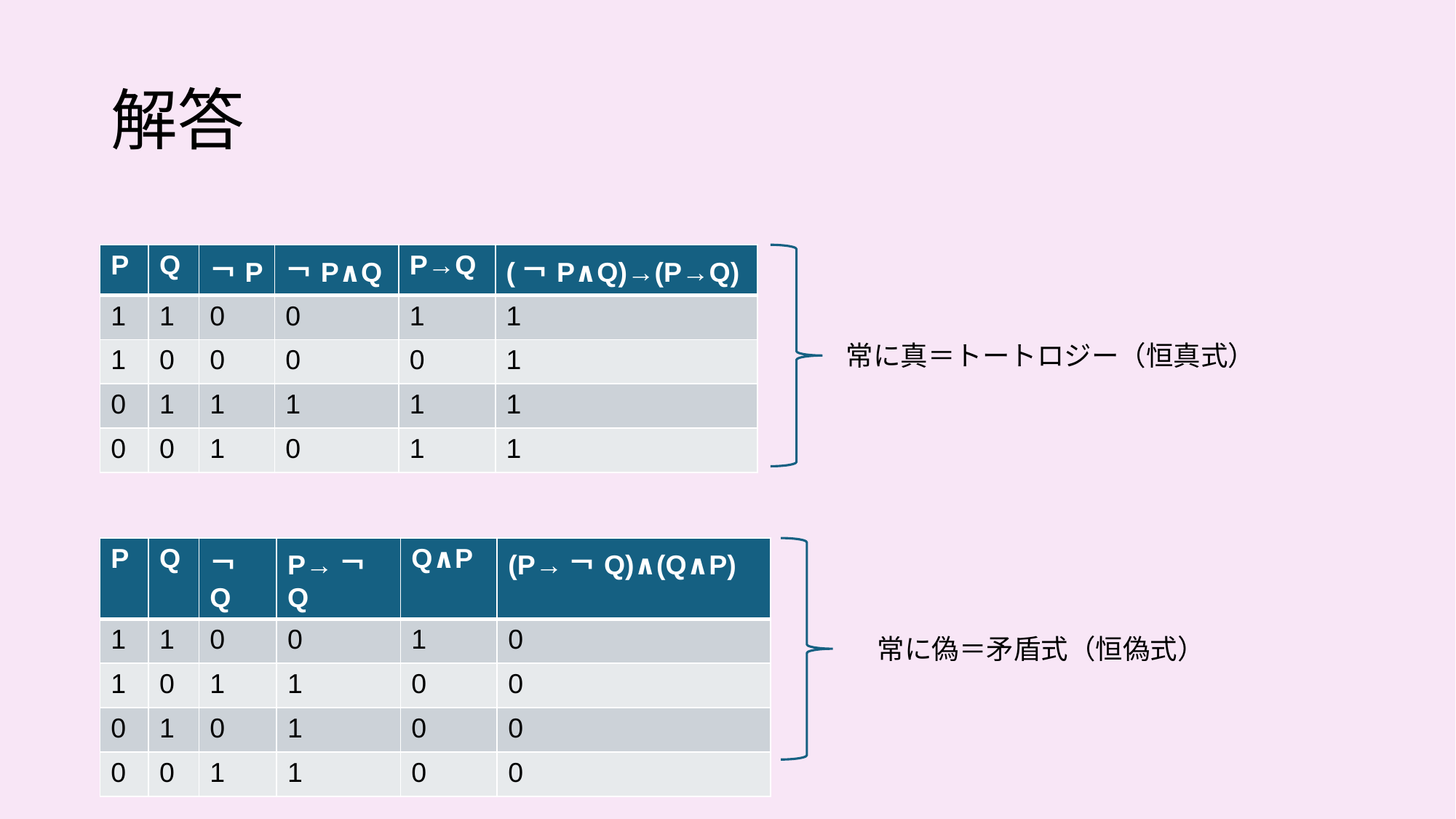

# 解答
| P | Q | ￢P | ￢P∧Q | P→Q | (￢P∧Q)→(P→Q) |
| --- | --- | --- | --- | --- | --- |
| 1 | 1 | 0 | 0 | 1 | 1 |
| 1 | 0 | 0 | 0 | 0 | 1 |
| 0 | 1 | 1 | 1 | 1 | 1 |
| 0 | 0 | 1 | 0 | 1 | 1 |

常に真＝トートロジー（恒真式）
| P | Q | ￢Q | P→￢Q | Q∧P | (P→￢Q)∧(Q∧P) |
| --- | --- | --- | --- | --- | --- |
| 1 | 1 | 0 | 0 | 1 | 0 |
| 1 | 0 | 1 | 1 | 0 | 0 |
| 0 | 1 | 0 | 1 | 0 | 0 |
| 0 | 0 | 1 | 1 | 0 | 0 |

常に偽＝矛盾式（恒偽式）